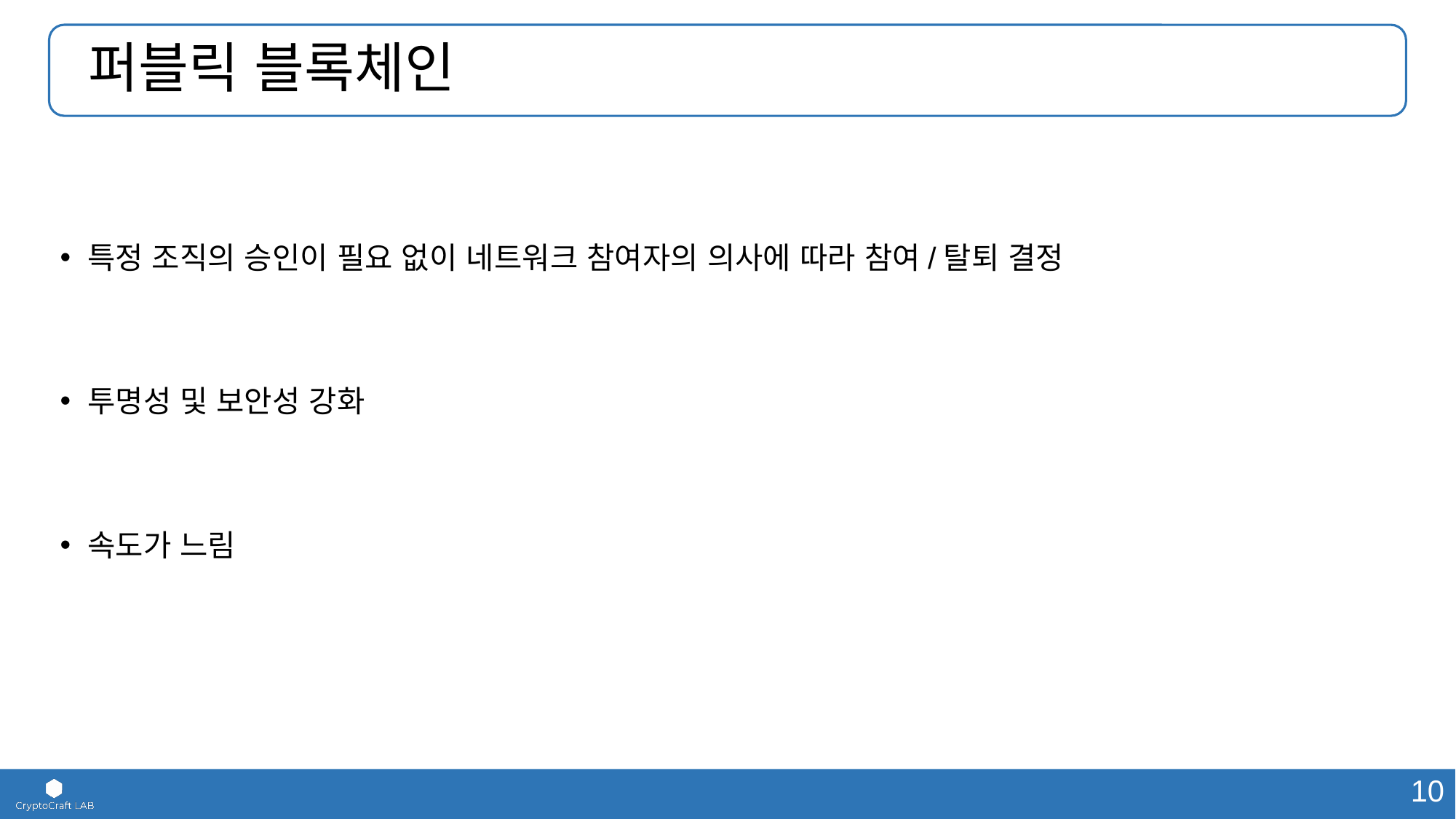

# 퍼블릭 블록체인

특정 조직의 승인이 필요 없이 네트워크 참여자의 의사에 따라 참여/탈퇴 결정

투명성 및 보안성 강화

속도가 느림